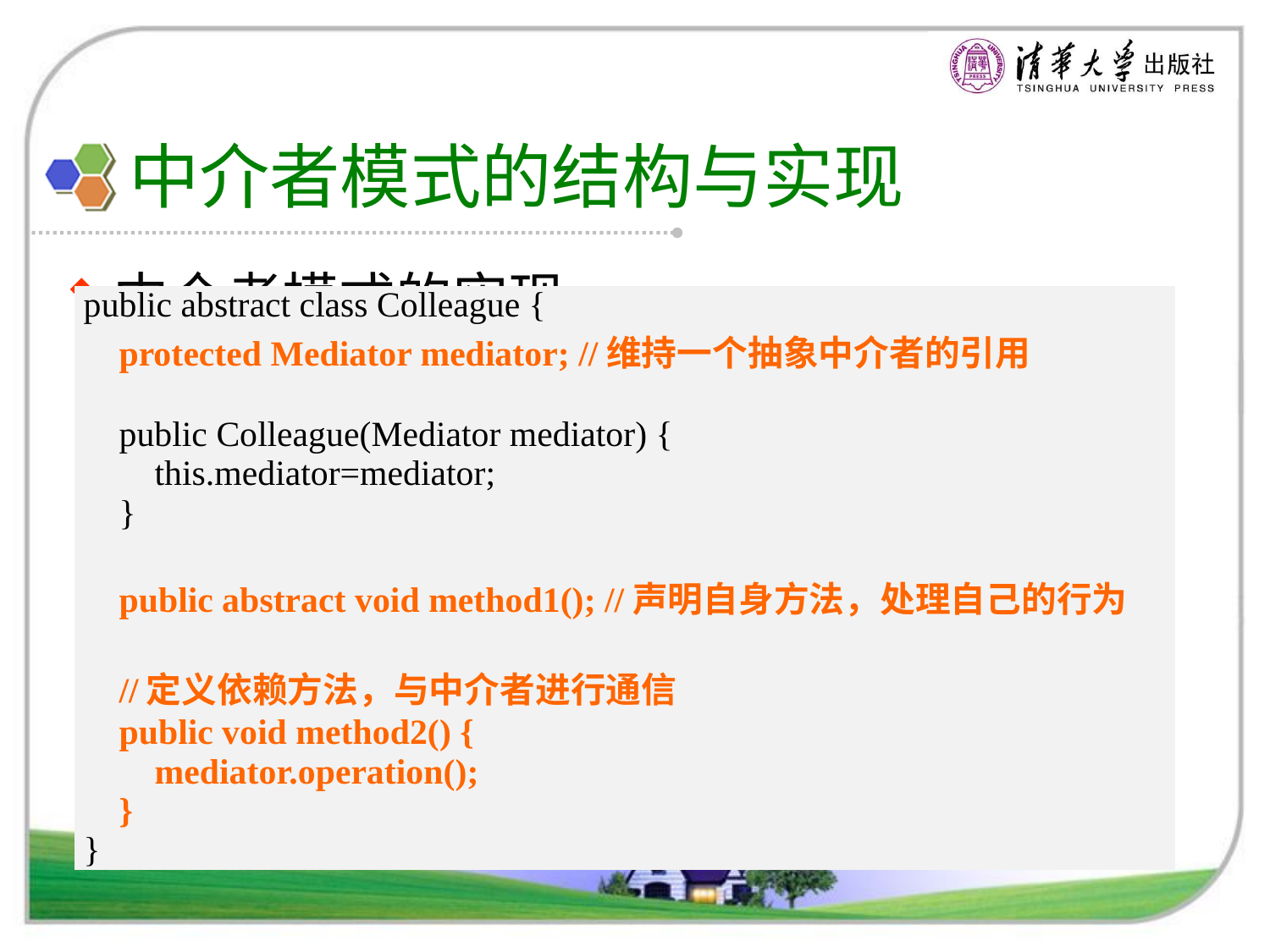

# 中介者模式的结构与实现
中介者模式的实现
典型的抽象同事类代码：
| public abstract class Colleague { protected Mediator mediator; //维持一个抽象中介者的引用 public Colleague(Mediator mediator) { this.mediator=mediator; } public abstract void method1(); //声明自身方法，处理自己的行为 //定义依赖方法，与中介者进行通信 public void method2() { mediator.operation(); } } |
| --- |